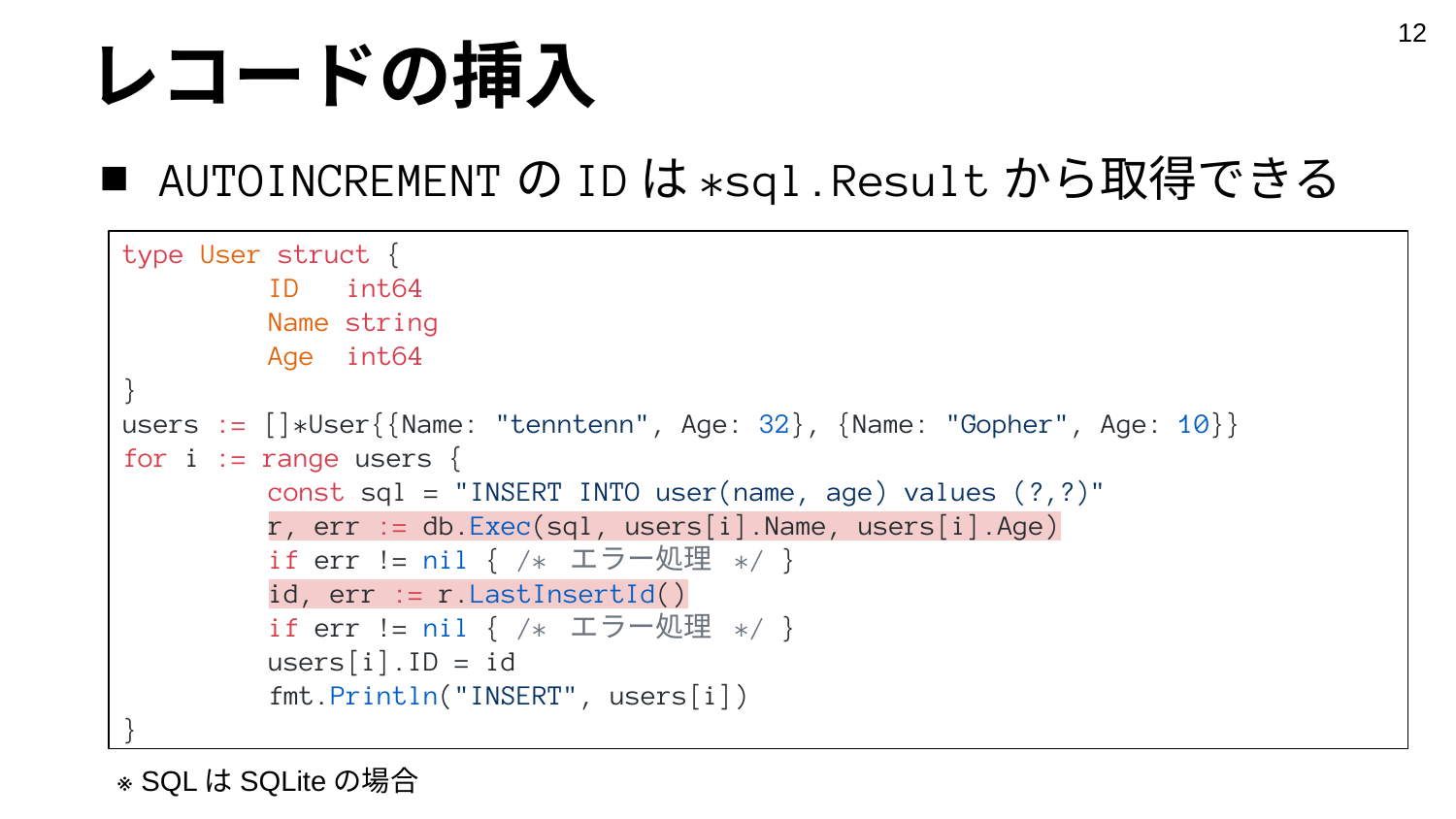

12
# レコードの挿入
AUTOINCREMENTのIDは*sql.Resultから取得できる
type User struct {
	ID   int64
	Name string
	Age  int64
}
users := []*User{{Name: "tenntenn", Age: 32}, {Name: "Gopher", Age: 10}}
for i := range users {
	const sql = "INSERT INTO user(name, age) values (?,?)"
	r, err := db.Exec(sql, users[i].Name, users[i].Age)
	if err != nil { /* エラー処理 */ }
	id, err := r.LastInsertId()
	if err != nil { /* エラー処理 */ }
	users[i].ID = id
	fmt.Println("INSERT", users[i])
}
※ SQLはSQLiteの場合